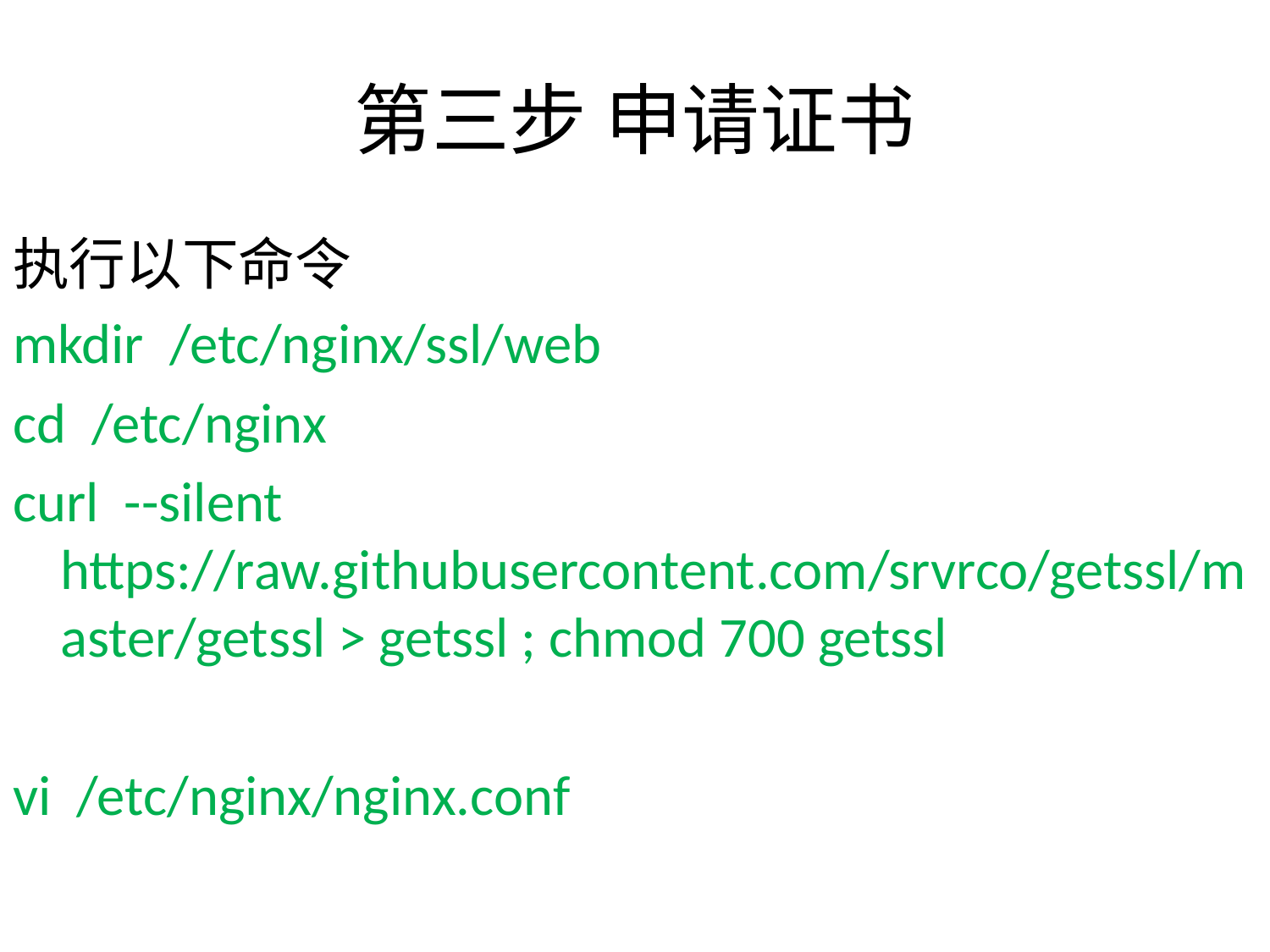

# 第三步 申请证书
执行以下命令
mkdir  /etc/nginx/ssl/web
cd  /etc/nginx
curl  --silent https://raw.githubusercontent.com/srvrco/getssl/master/getssl > getssl ; chmod 700 getssl

vi  /etc/nginx/nginx.conf